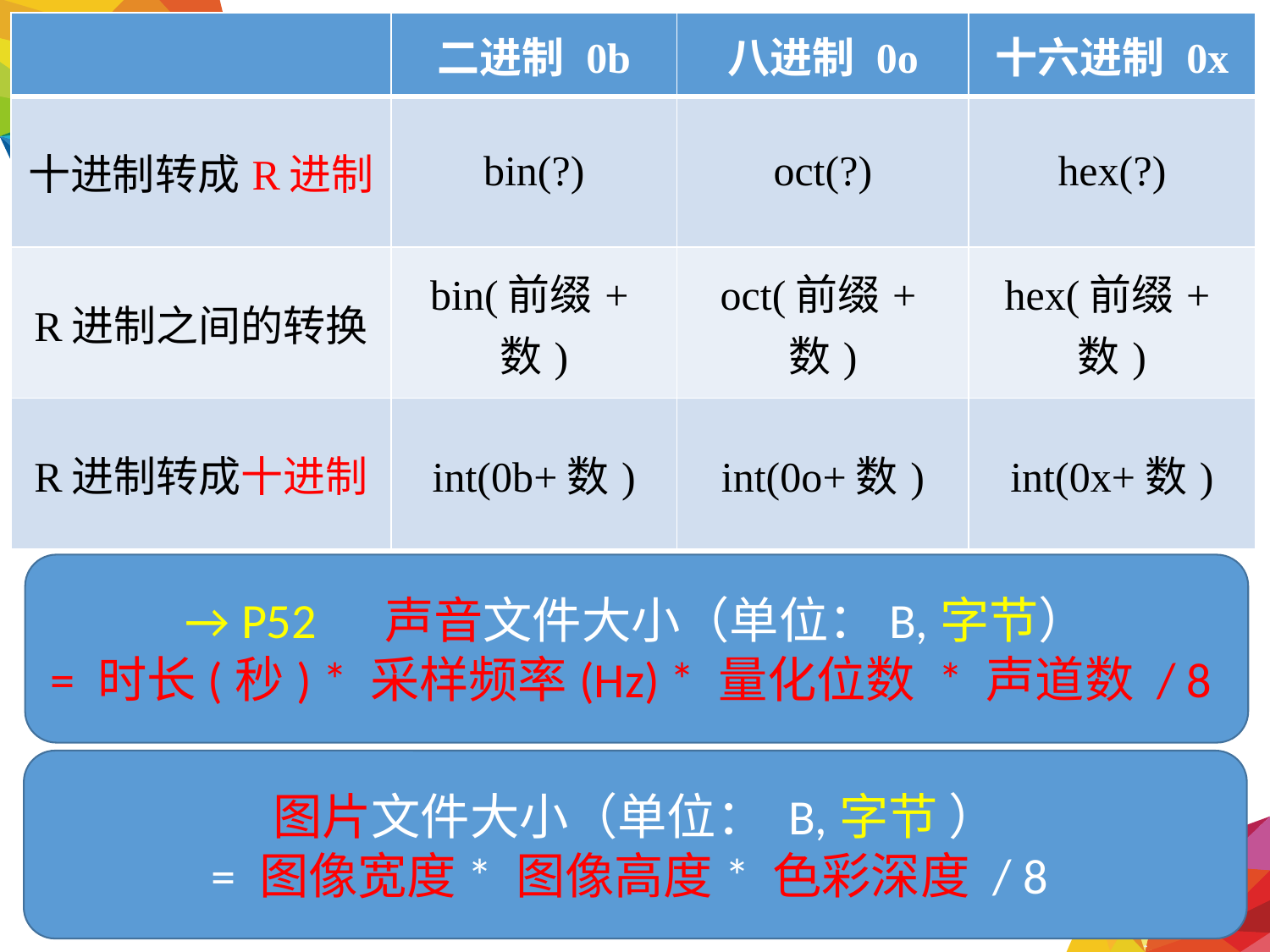

|  | 二进制 0b | 八进制 0o | 十六进制 0x |
| --- | --- | --- | --- |
| 十进制转成R进制 | bin(?) | oct(?) | hex(?) |
| R进制之间的转换 | bin(前缀+数) | oct(前缀+数) | hex(前缀+数) |
| R进制转成十进制 | int(0b+数) | int(0o+数) | int(0x+数) |
→ P52     声音文件大小（单位：B,字节）
= 时长(秒) * 采样频率(Hz) * 量化位数 * 声道数 / 8
图片文件大小（单位： B,字节 ）
= 图像宽度* 图像高度* 色彩深度 / 8